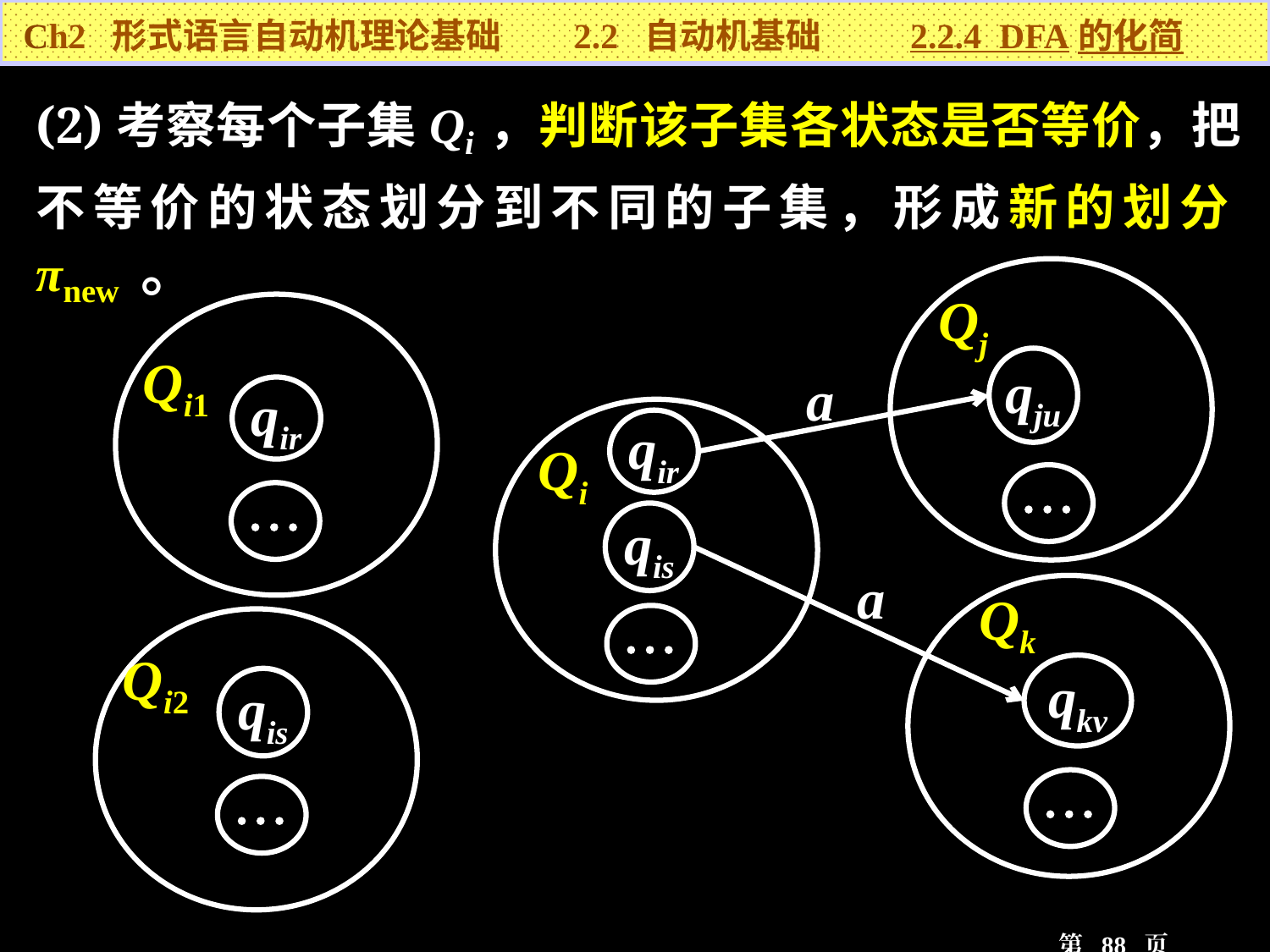

Ch2  形式语言自动机理论基础        2.2  自动机基础          2.2.4  DFA的化简
(2)考察每个子集Qi，判断该子集各状态是否等价，把不等价的状态划分到不同的子集，形成新的划分πnew 。

Qj
…

Qi1
qir
…
qju
a

qir
Qi
qis
…
a
qkv

Qk
…

Qi2
qis
…